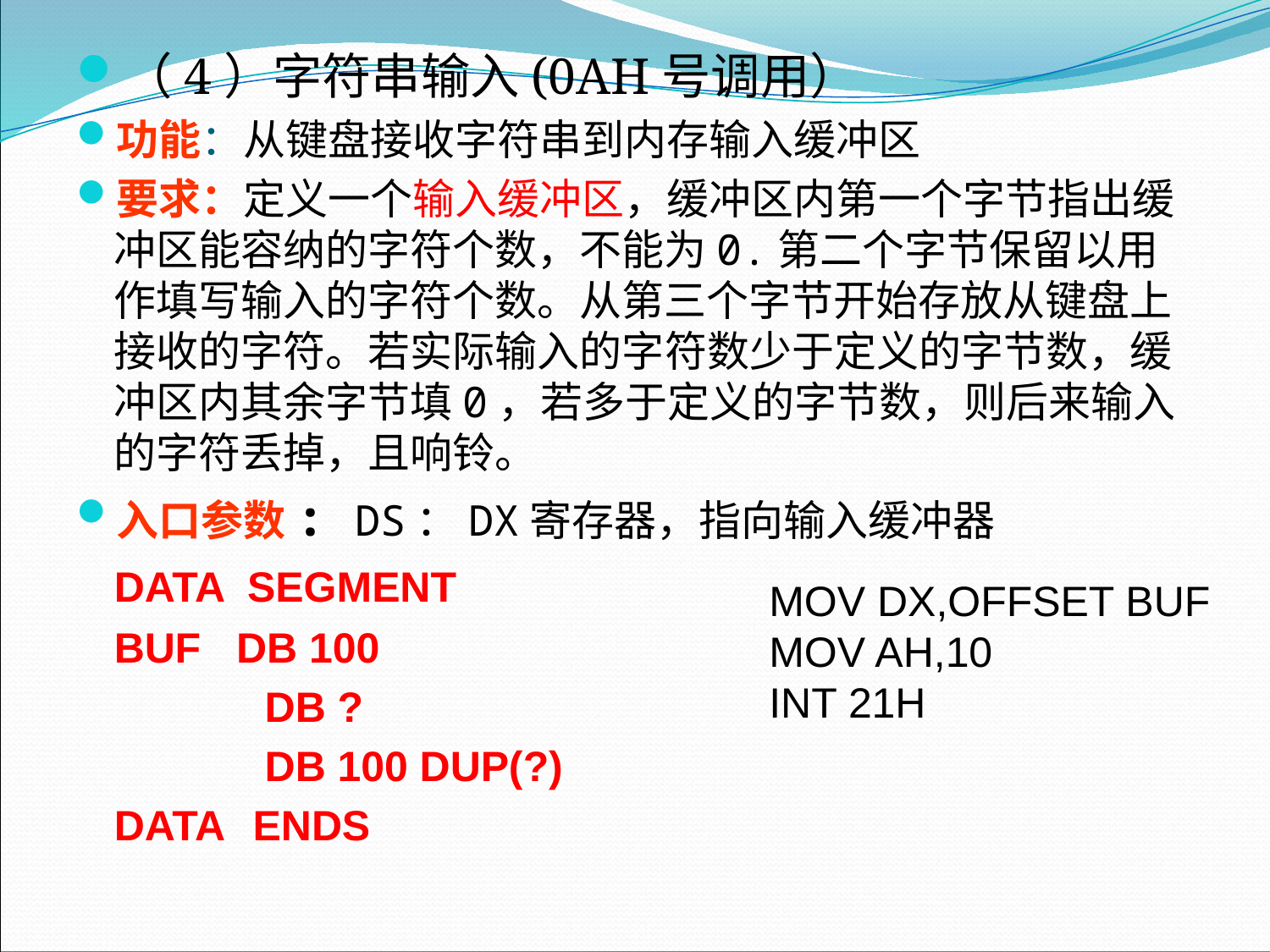

（4）字符串输入(0AH号调用）
功能：从键盘接收字符串到内存输入缓冲区
要求：定义一个输入缓冲区，缓冲区内第一个字节指出缓冲区能容纳的字符个数，不能为0.第二个字节保留以用作填写输入的字符个数。从第三个字节开始存放从键盘上接收的字符。若实际输入的字符数少于定义的字节数，缓冲区内其余字节填0，若多于定义的字节数，则后来输入的字符丢掉，且响铃。
入口参数: DS：DX寄存器，指向输入缓冲器
	DATA  SEGMENT
	BUF   DB 100
		  DB ?
		  DB 100 DUP(?)
	DATA	 ENDS

MOV DX,OFFSET BUF
MOV AH,10
INT 21H